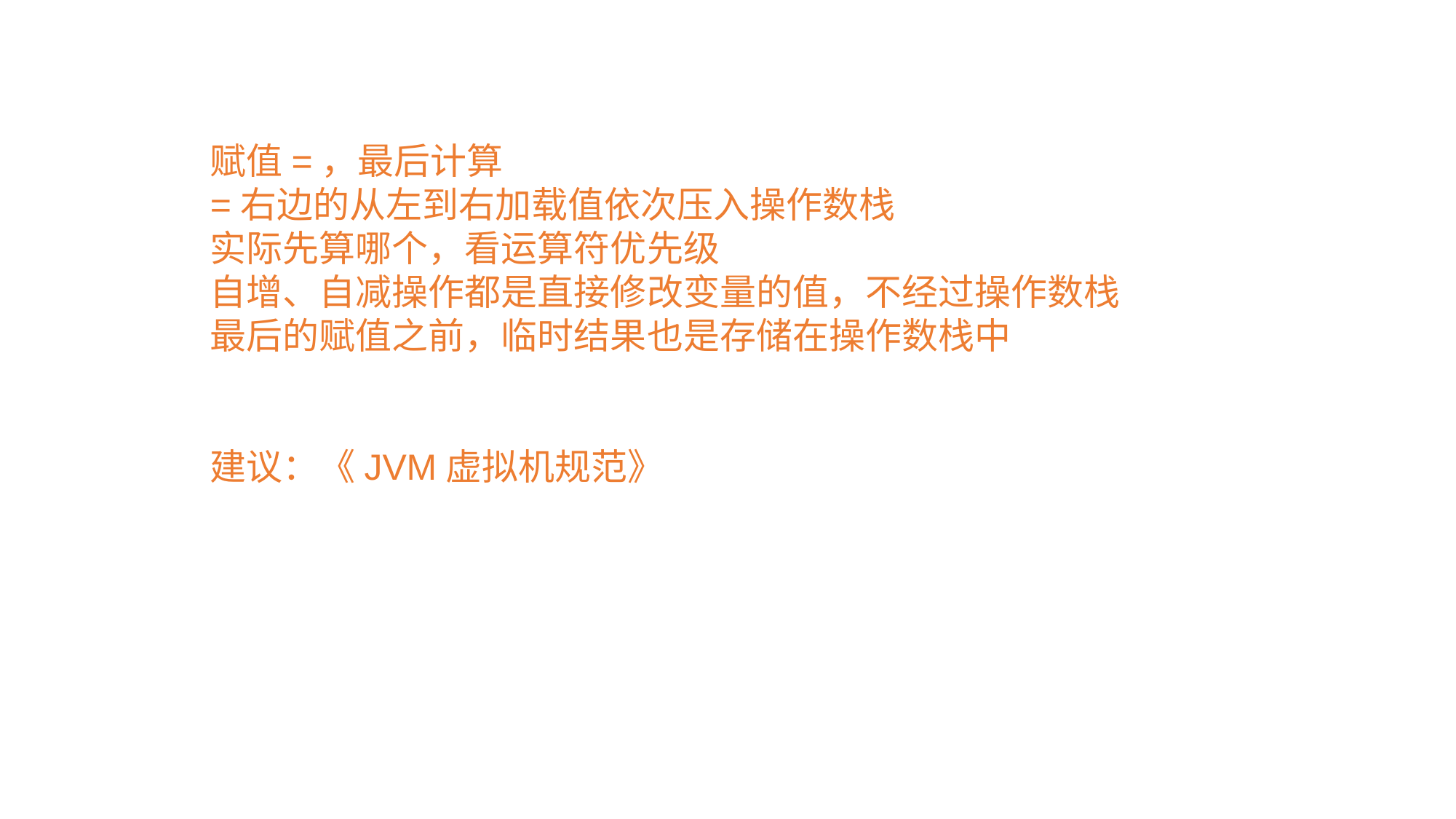

赋值=，最后计算
=右边的从左到右加载值依次压入操作数栈
实际先算哪个，看运算符优先级
自增、自减操作都是直接修改变量的值，不经过操作数栈
最后的赋值之前，临时结果也是存储在操作数栈中

建议：《JVM虚拟机规范》